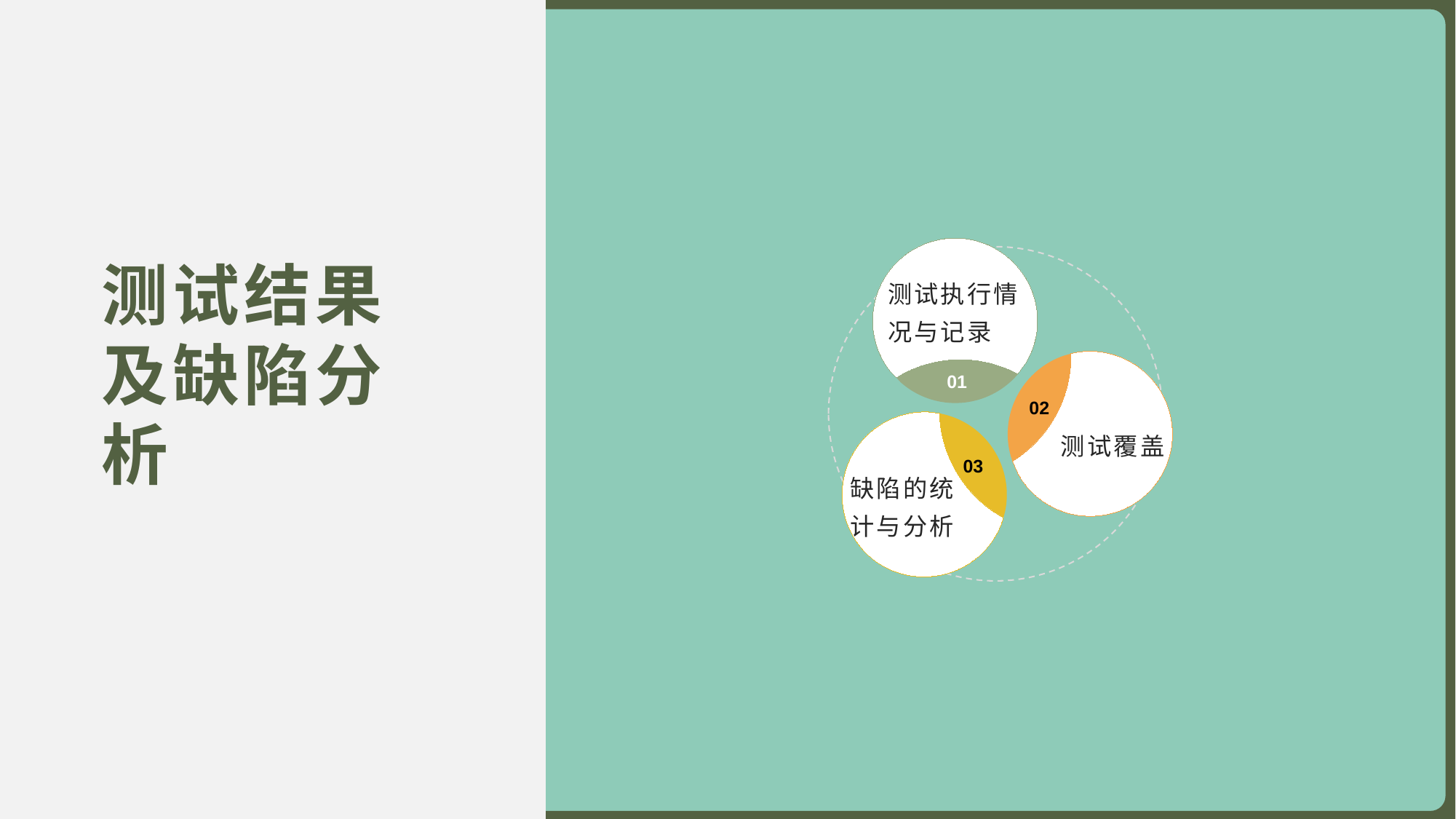

测试结果及缺陷分析

测试执行情况与记录

01
测试覆盖
02

缺陷的统计与分析
03